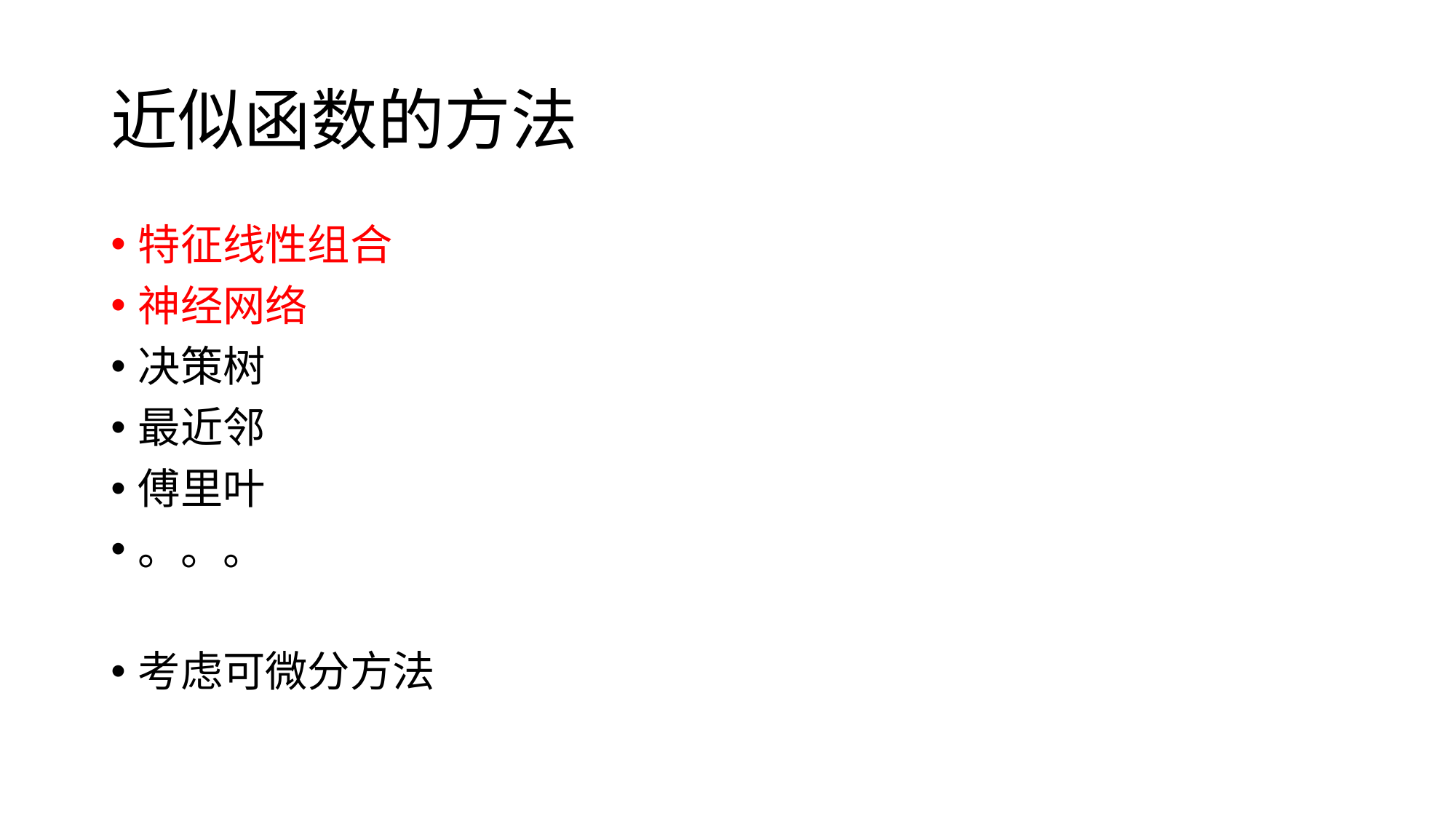

# 近似函数的方法
特征线性组合
神经网络
决策树
最近邻
傅里叶
。。。

考虑可微分方法